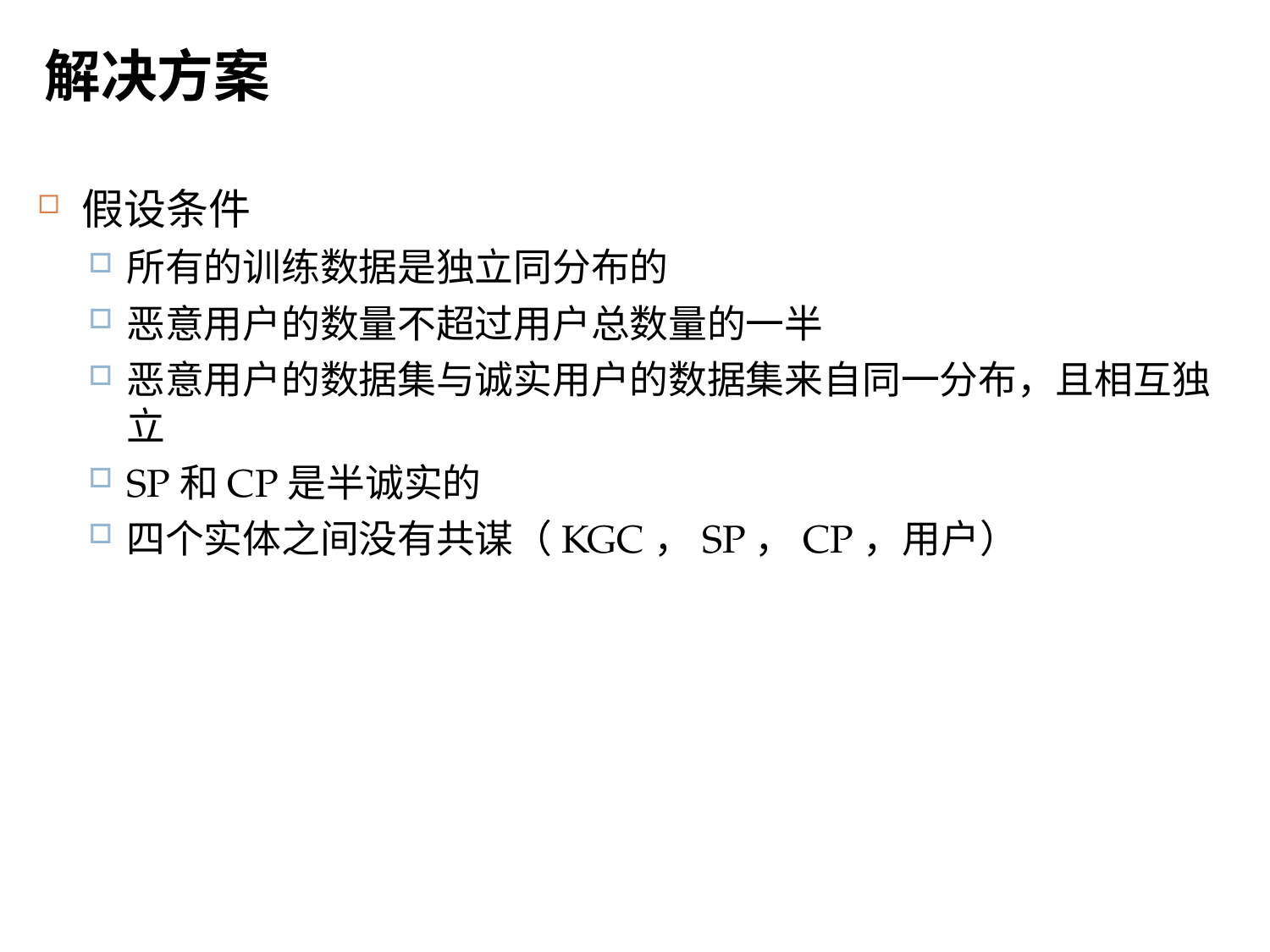

# 解决方案
8
假设条件
所有的训练数据是独立同分布的
恶意用户的数量不超过用户总数量的一半
恶意用户的数据集与诚实用户的数据集来自同一分布，且相互独立
SP和CP是半诚实的
四个实体之间没有共谋（KGC，SP，CP，用户）